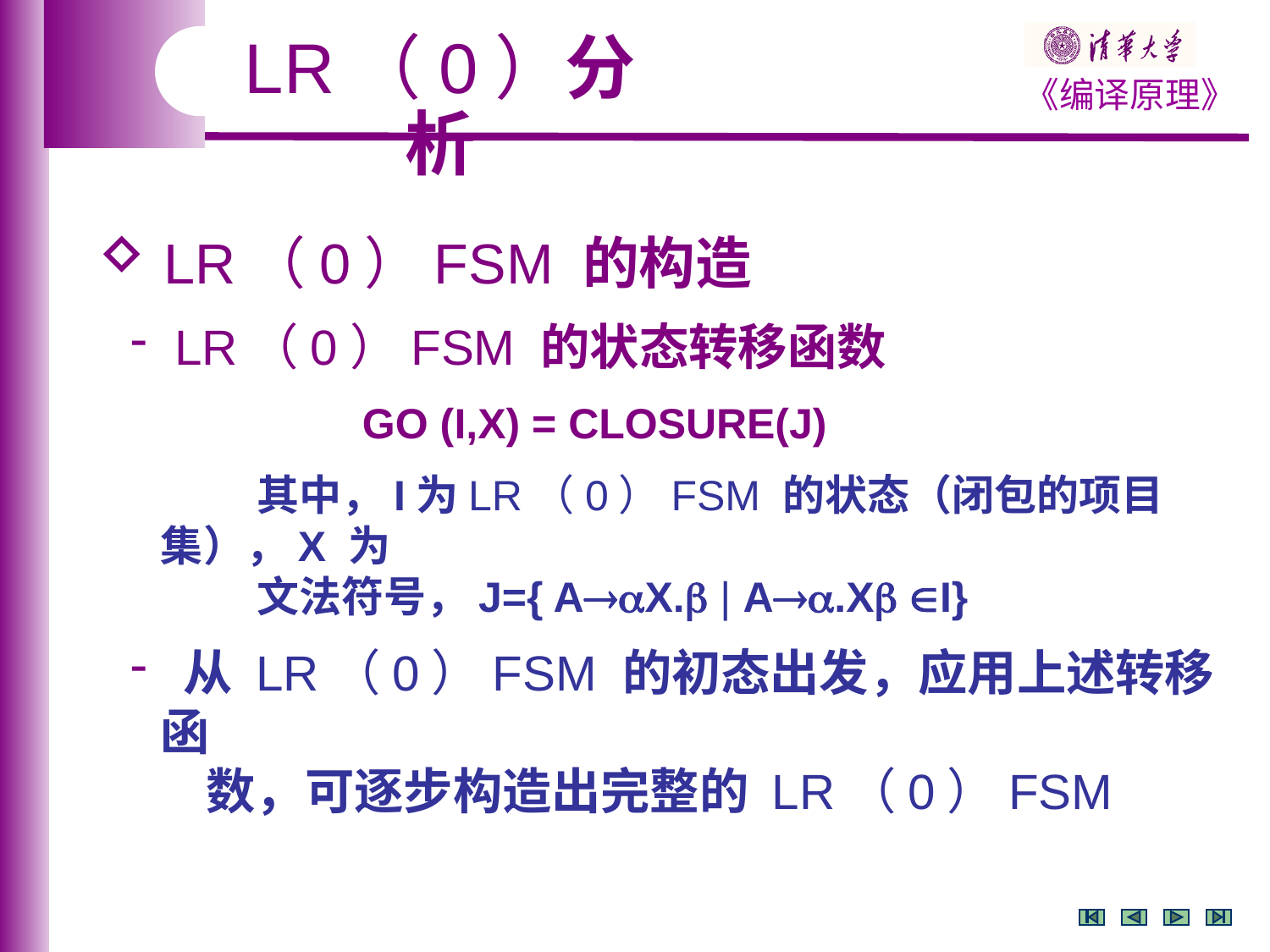

LR（0）分析
 LR（0）FSM 的构造

 LR（0）FSM 的状态转移函数

                 GO (I,X) = CLOSURE(J)

         其中，I为LR（0）FSM 的状态（闭包的项目集），X 为
         文法符号，J={ A→αX.β | A→α.Xβ ∈I}

 从 LR（0）FSM 的初态出发，应用上述转移函
   数，可逐步构造出完整的 LR（0）FSM